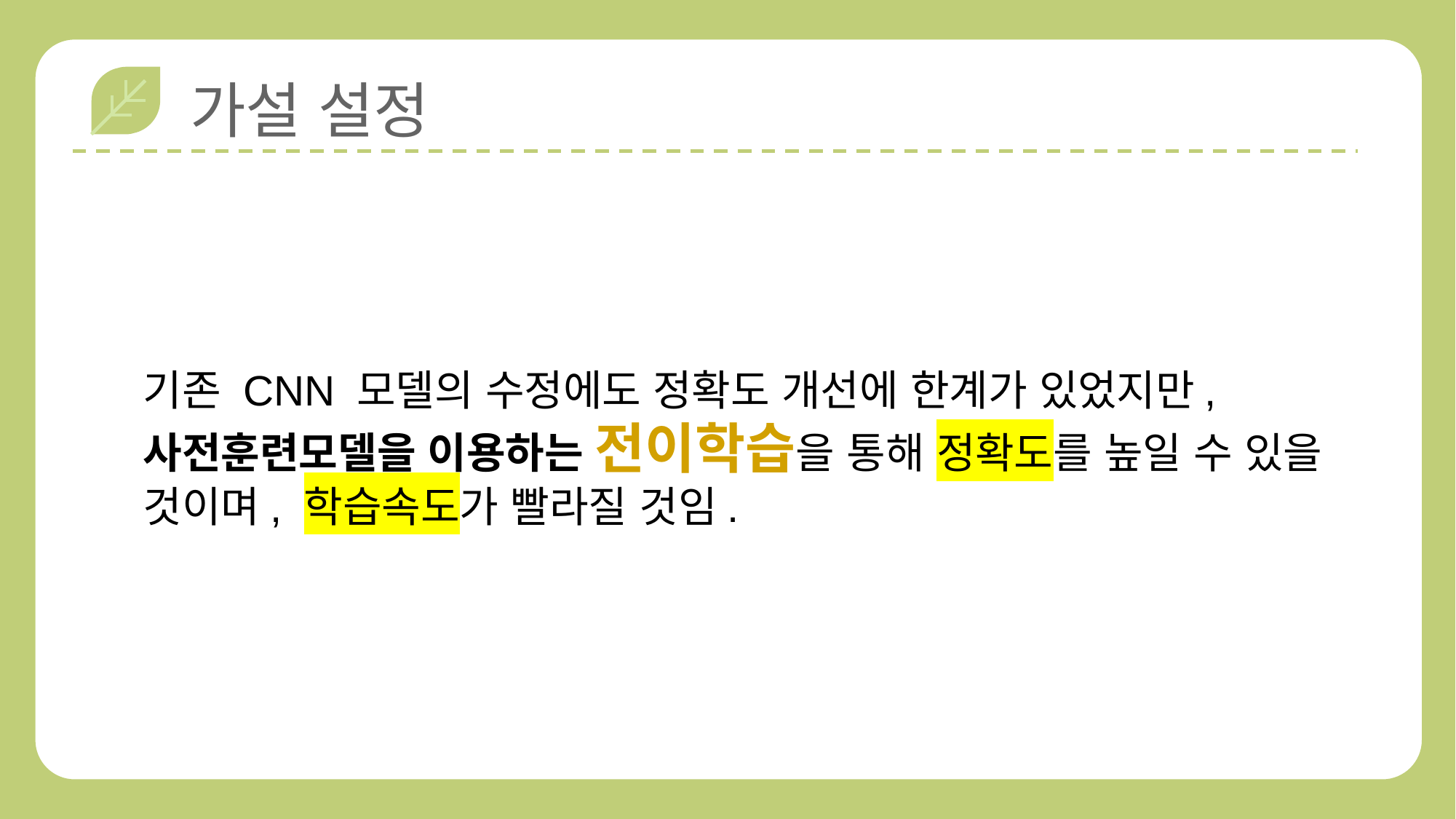

가설 설정
기존 CNN 모델의 수정에도 정확도 개선에 한계가 있었지만,
사전훈련모델을 이용하는 전이학습을 통해 정확도를 높일 수 있을 것이며, 학습속도가 빨라질 것임.